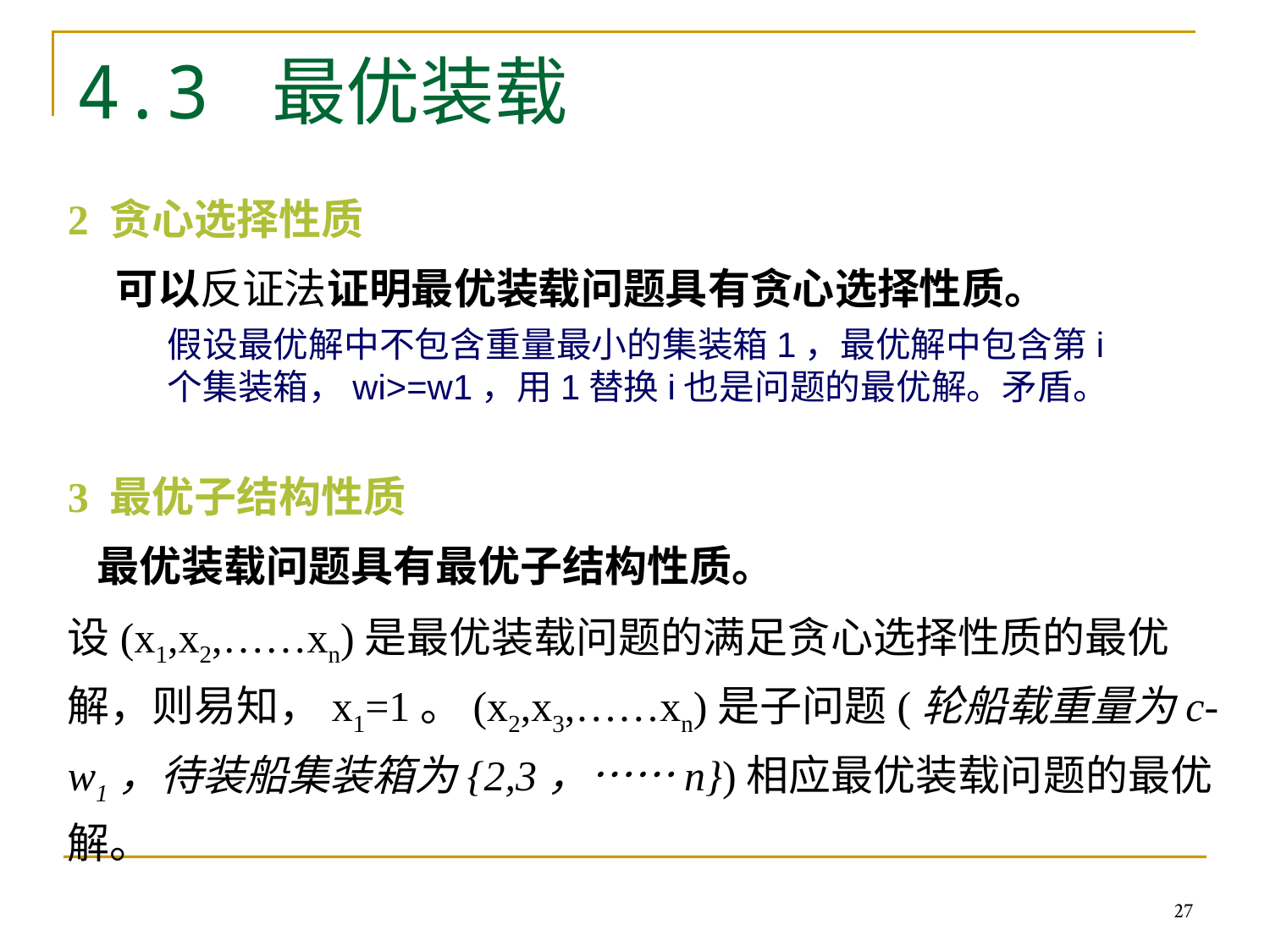

# 4.3 最优装载
2 贪心选择性质
  	可以反证法证明最优装载问题具有贪心选择性质。

3 最优子结构性质
  最优装载问题具有最优子结构性质。
设(x1,x2,……xn)是最优装载问题的满足贪心选择性质的最优解，则易知，x1=1。(x2,x3,……xn)是子问题(轮船载重量为c-w1，待装船集装箱为{2,3，……n})相应最优装载问题的最优解。
假设最优解中不包含重量最小的集装箱1，最优解中包含第i个集装箱，wi>=w1，用1替换i也是问题的最优解。矛盾。
27